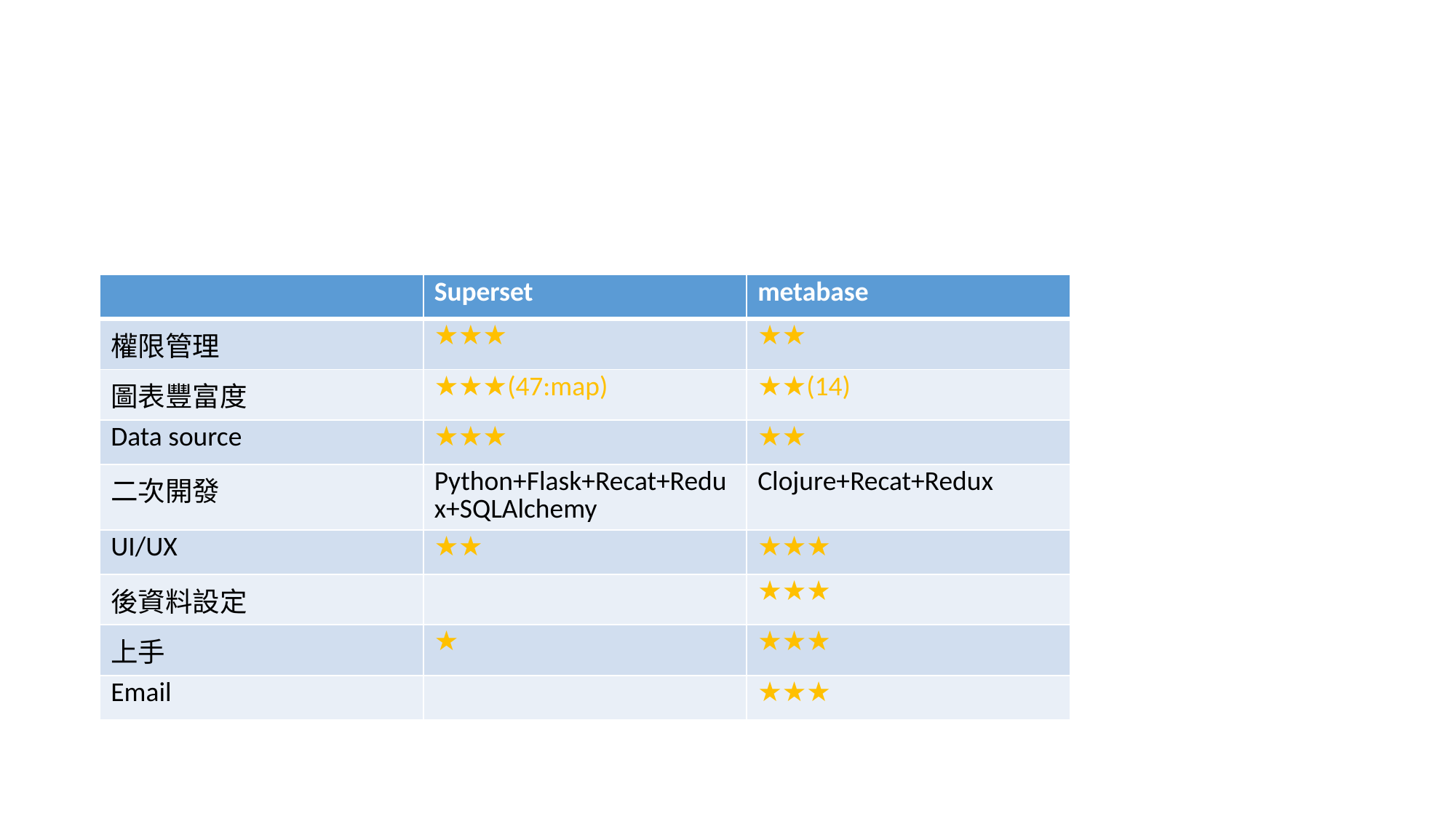

#
|  | Superset | metabase |
| --- | --- | --- |
| 權限管理 | ★★★ | ★★ |
| 圖表豐富度 | ★★★(47:map) | ★★(14) |
| Data source | ★★★ | ★★ |
| 二次開發 | Python+Flask+Recat+Redux+SQLAlchemy | Clojure+Recat+Redux |
| UI/UX | ★★ | ★★★ |
| 後資料設定 |  | ★★★ |
| 上手 | ★ | ★★★ |
| Email |  | ★★★ |